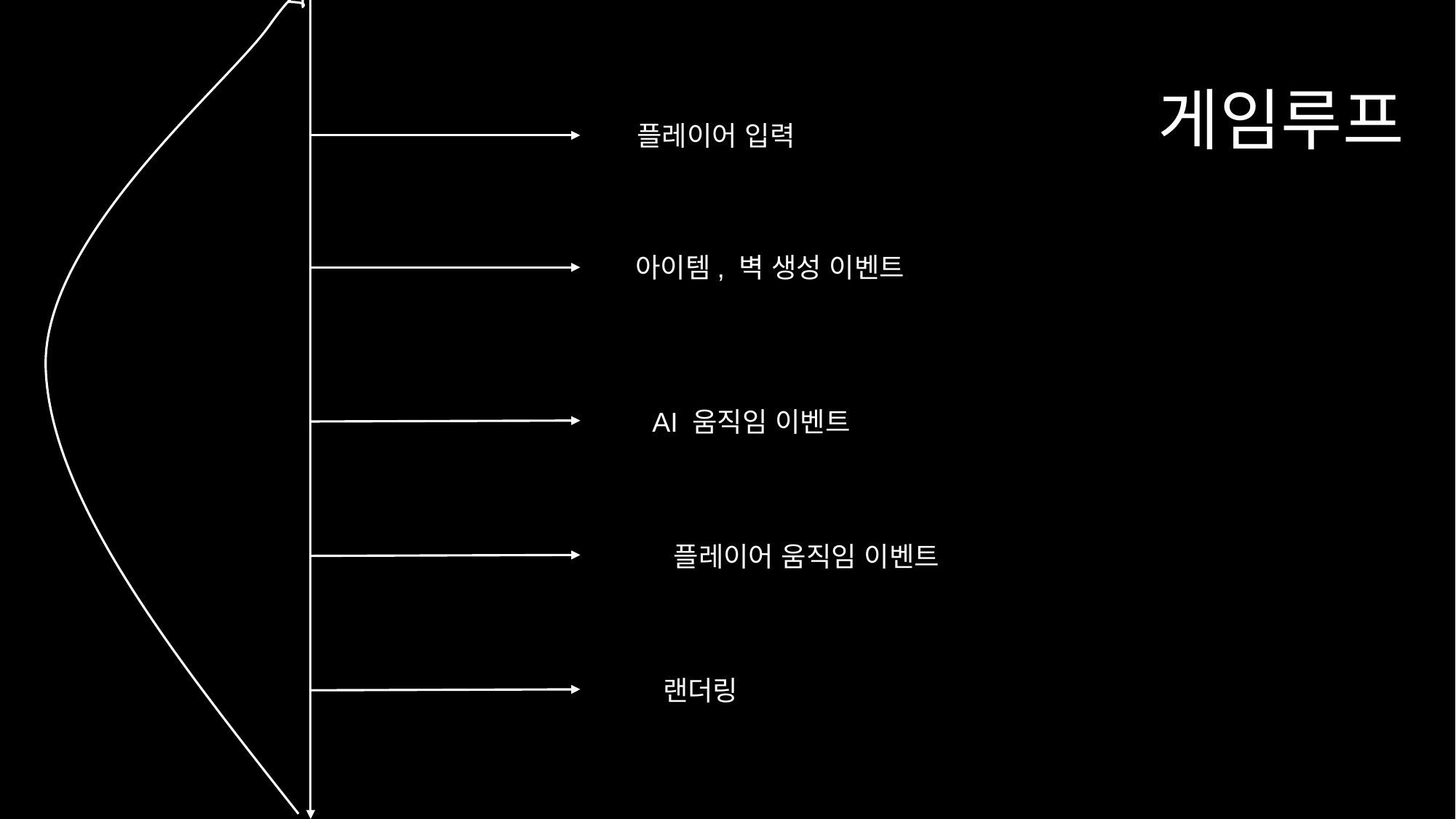

# 게임루프
플레이어 입력
아이템, 벽 생성 이벤트
AI 움직임 이벤트
플레이어 움직임 이벤트
랜더링